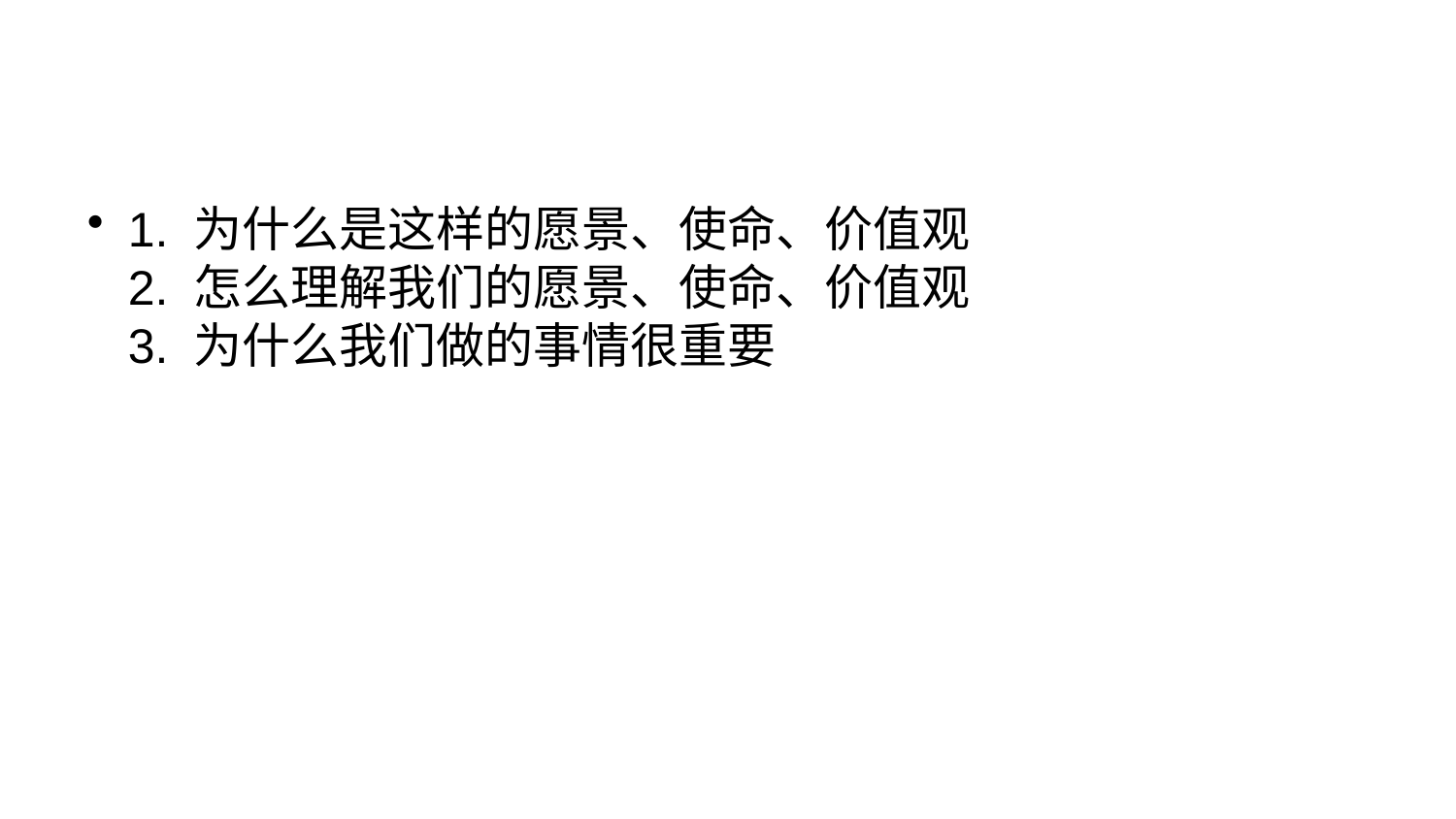

1. 为什么是这样的愿景、使命、价值观
2. 怎么理解我们的愿景、使命、价值观
3. 为什么我们做的事情很重要